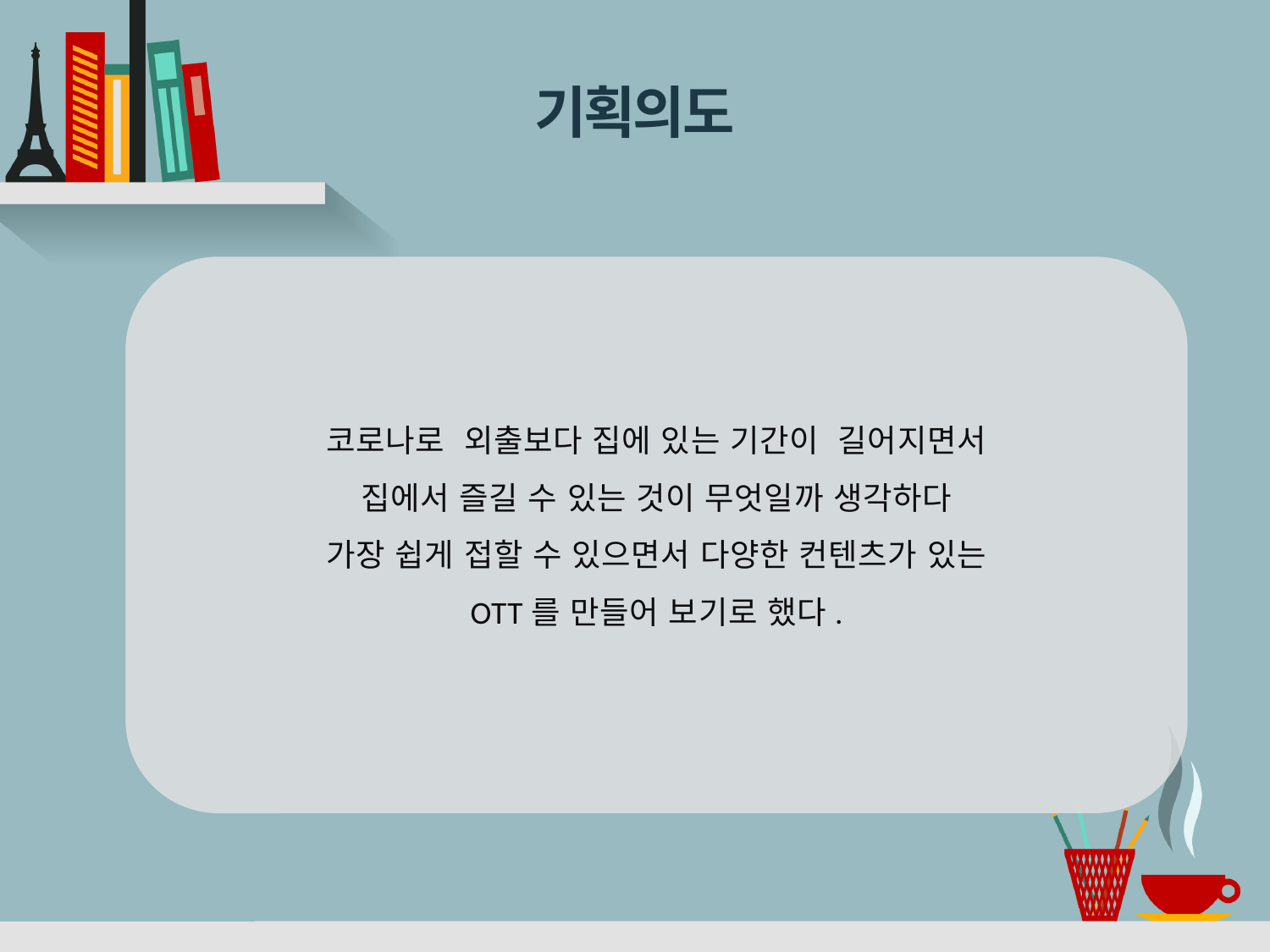

# 기획의도
코로나로  외출보다 집에 있는 기간이  길어지면서
집에서 즐길 수 있는 것이 무엇일까 생각하다
가장 쉽게 접할 수 있으면서 다양한 컨텐츠가 있는
OTT를 만들어 보기로 했다.